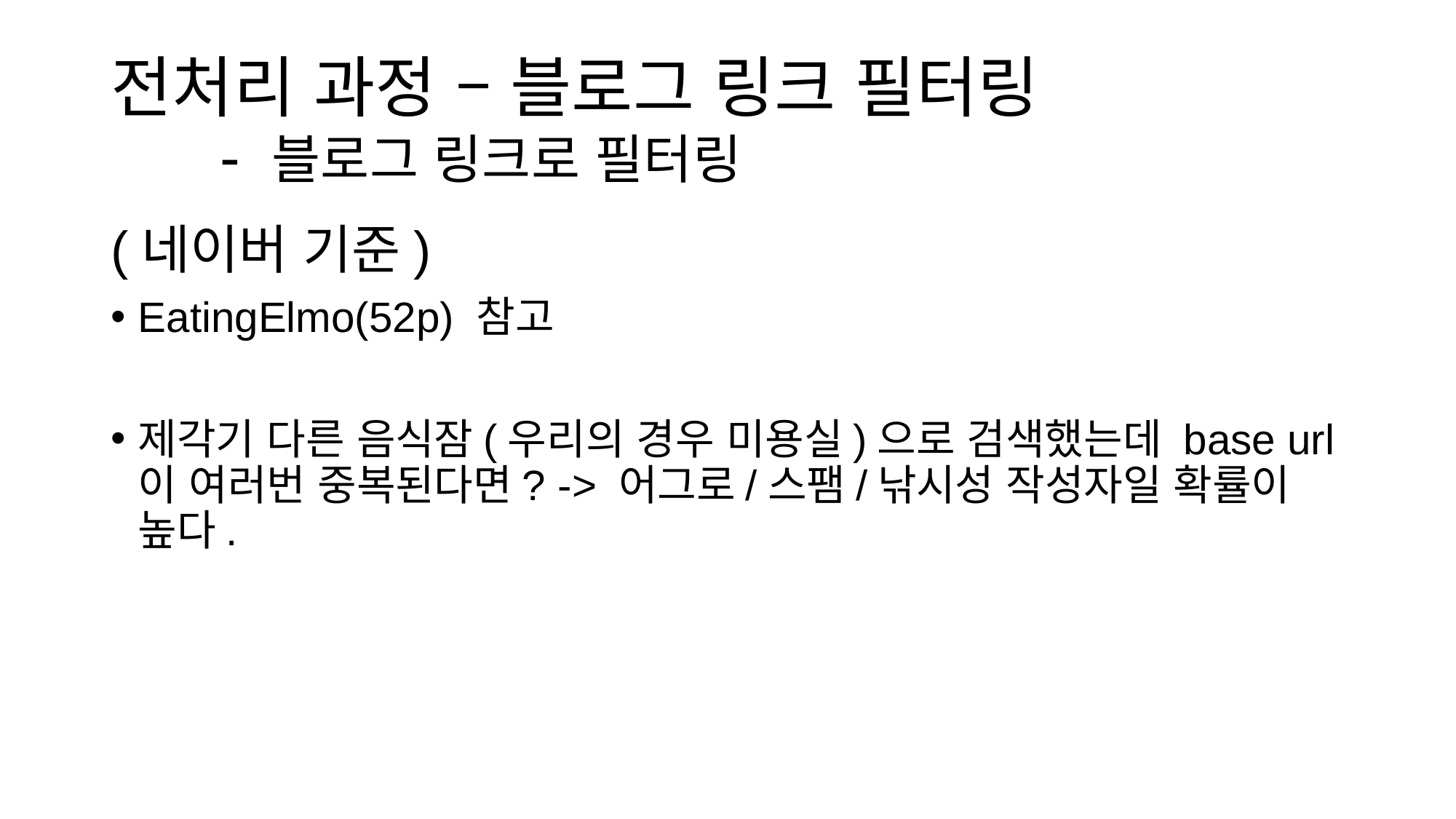

# 전처리 과정 – 블로그 링크 필터링 - 블로그 링크로 필터링
(네이버 기준)
EatingElmo(52p) 참고

제각기 다른 음식잠(우리의 경우 미용실)으로 검색했는데 base url이 여러번 중복된다면? -> 어그로/스팸/낚시성 작성자일 확률이 높다.